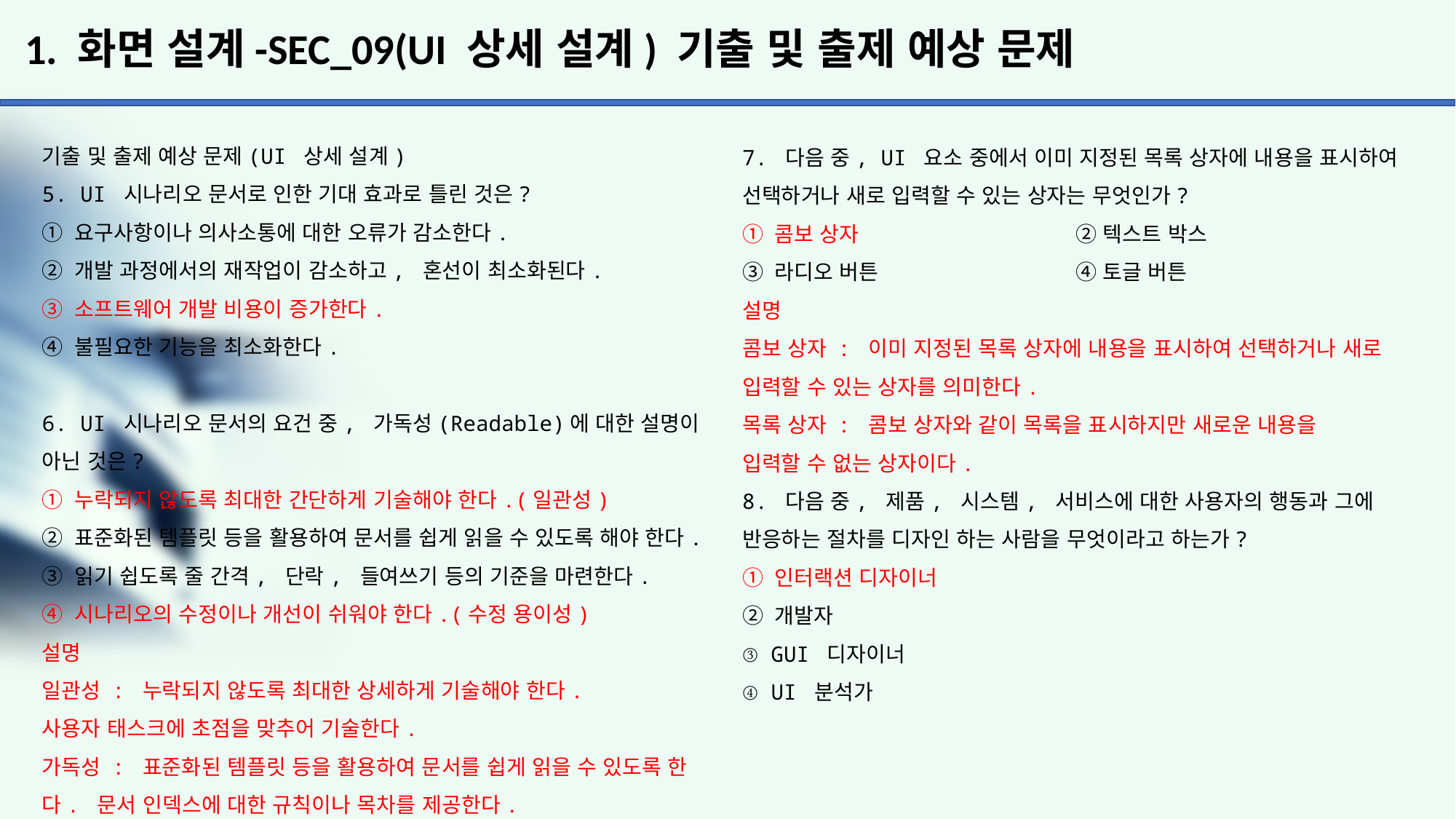

# 1. 화면 설계-SEC_09(UI 상세 설계) 기출 및 출제 예상 문제
기출 및 출제 예상 문제(UI 상세 설계)
5. UI 시나리오 문서로 인한 기대 효과로 틀린 것은?
① 요구사항이나 의사소통에 대한 오류가 감소한다.
② 개발 과정에서의 재작업이 감소하고, 혼선이 최소화된다.
③ 소프트웨어 개발 비용이 증가한다.
④ 불필요한 기능을 최소화한다.

6. UI 시나리오 문서의 요건 중, 가독성(Readable)에 대한 설명이
아닌 것은?
① 누락되지 않도록 최대한 간단하게 기술해야 한다.(일관성)
② 표준화된 템플릿 등을 활용하여 문서를 쉽게 읽을 수 있도록 해야 한다.
③ 읽기 쉽도록 줄 간격, 단락, 들여쓰기 등의 기준을 마련한다.
④ 시나리오의 수정이나 개선이 쉬워야 한다.(수정 용이성)
설명
일관성 : 누락되지 않도록 최대한 상세하게 기술해야 한다.
사용자 태스크에 초점을 맞추어 기술한다.
가독성 : 표준화된 템플릿 등을 활용하여 문서를 쉽게 읽을 수 있도록 한다. 문서 인덱스에 대한 규칙이나 목차를 제공한다.
읽기 쉽도록 줄 간격, 단락, 들여쓰기 등의 기준을 마련한다.
시각적인 효과를 위해 여백이나 빈 페이지, 하이라이팅을 일관성
있게 지정한다. 하이퍼링크 등을 지정하여 문서들이 서로 참조될 수
있도록 지정한다.
7. 다음 중, UI 요소 중에서 이미 지정된 목록 상자에 내용을 표시하여 선택하거나 새로 입력할 수 있는 상자는 무엇인가?
① 콤보 상자		 ② 텍스트 박스
③ 라디오 버튼		 ④ 토글 버튼
설명
콤보 상자 : 이미 지정된 목록 상자에 내용을 표시하여 선택하거나 새로 입력할 수 있는 상자를 의미한다.
목록 상자 : 콤보 상자와 같이 목록을 표시하지만 새로운 내용을
입력할 수 없는 상자이다.
8. 다음 중, 제품, 시스템, 서비스에 대한 사용자의 행동과 그에 반응하는 절차를 디자인 하는 사람을 무엇이라고 하는가?
① 인터랙션 디자이너
② 개발자
③ GUI 디자이너
④ UI 분석가